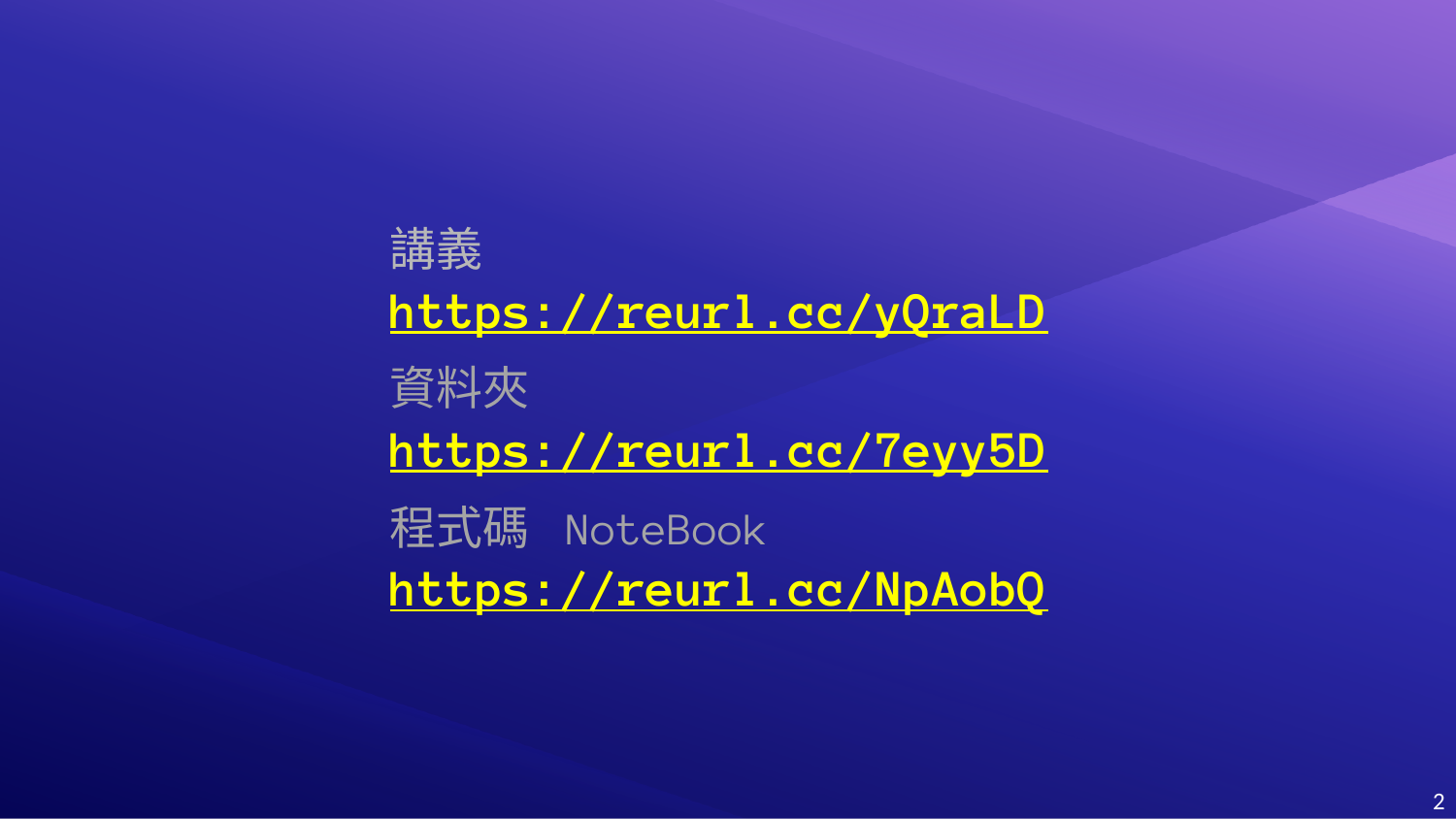

講義
https://reurl.cc/yQraLD
資料夾
https://reurl.cc/7eyy5D
程式碼 NoteBook
https://reurl.cc/NpAobQ
2